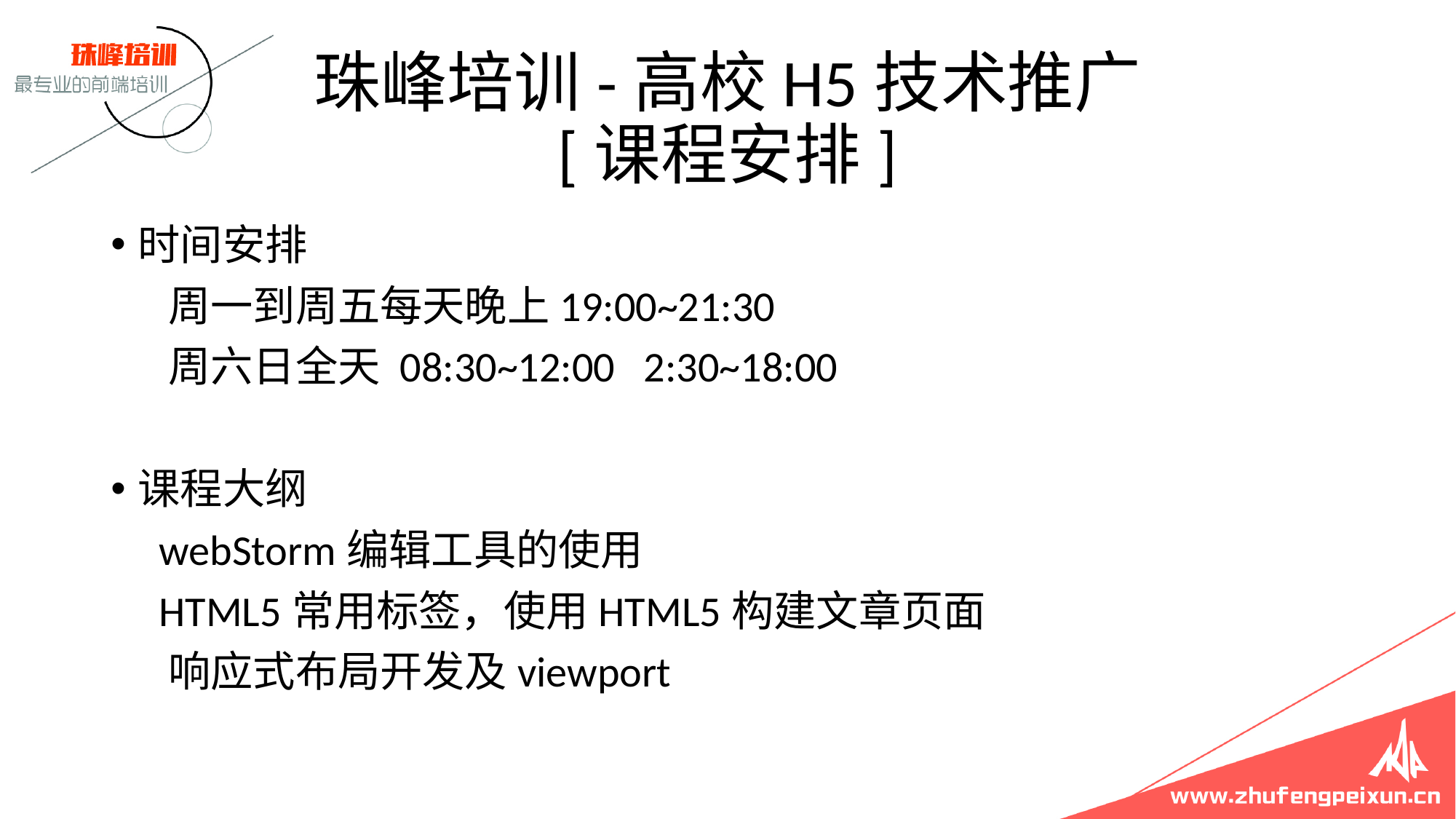

# 珠峰培训-高校H5技术推广 [课程安排]
时间安排
     周一到周五每天晚上19:00~21:30
     周六日全天 08:30~12:00   2:30~18:00

课程大纲
     webStorm编辑工具的使用
     HTML5常用标签，使用HTML5构建文章页面
     响应式布局开发及viewport